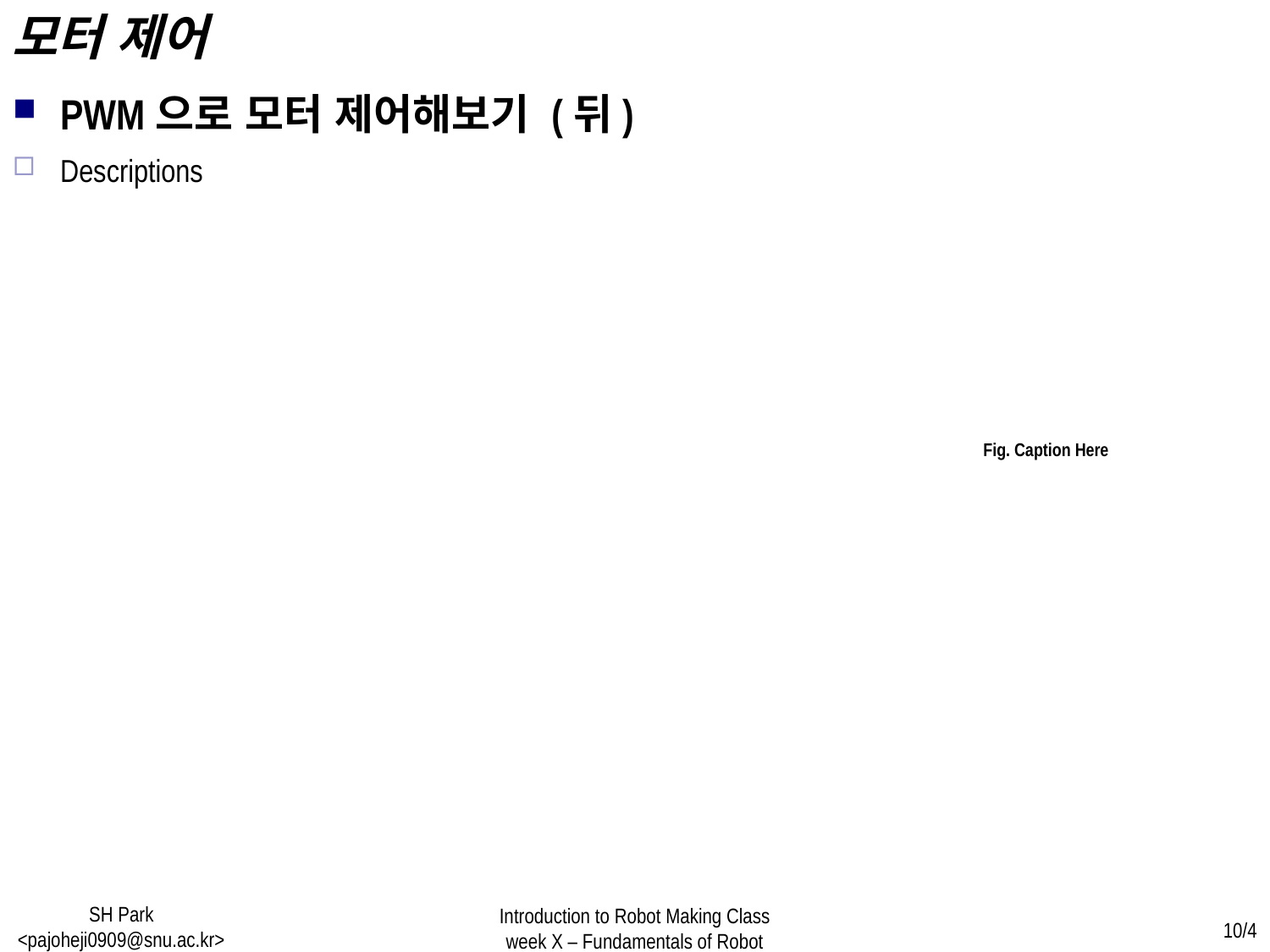

모터 제어
PWM으로 모터 제어해보기 (뒤)
Descriptions
Fig. Caption Here
SH Park <pajoheji0909@snu.ac.kr>
Introduction to Robot Making Class
week X – Fundamentals of Robot
10/4